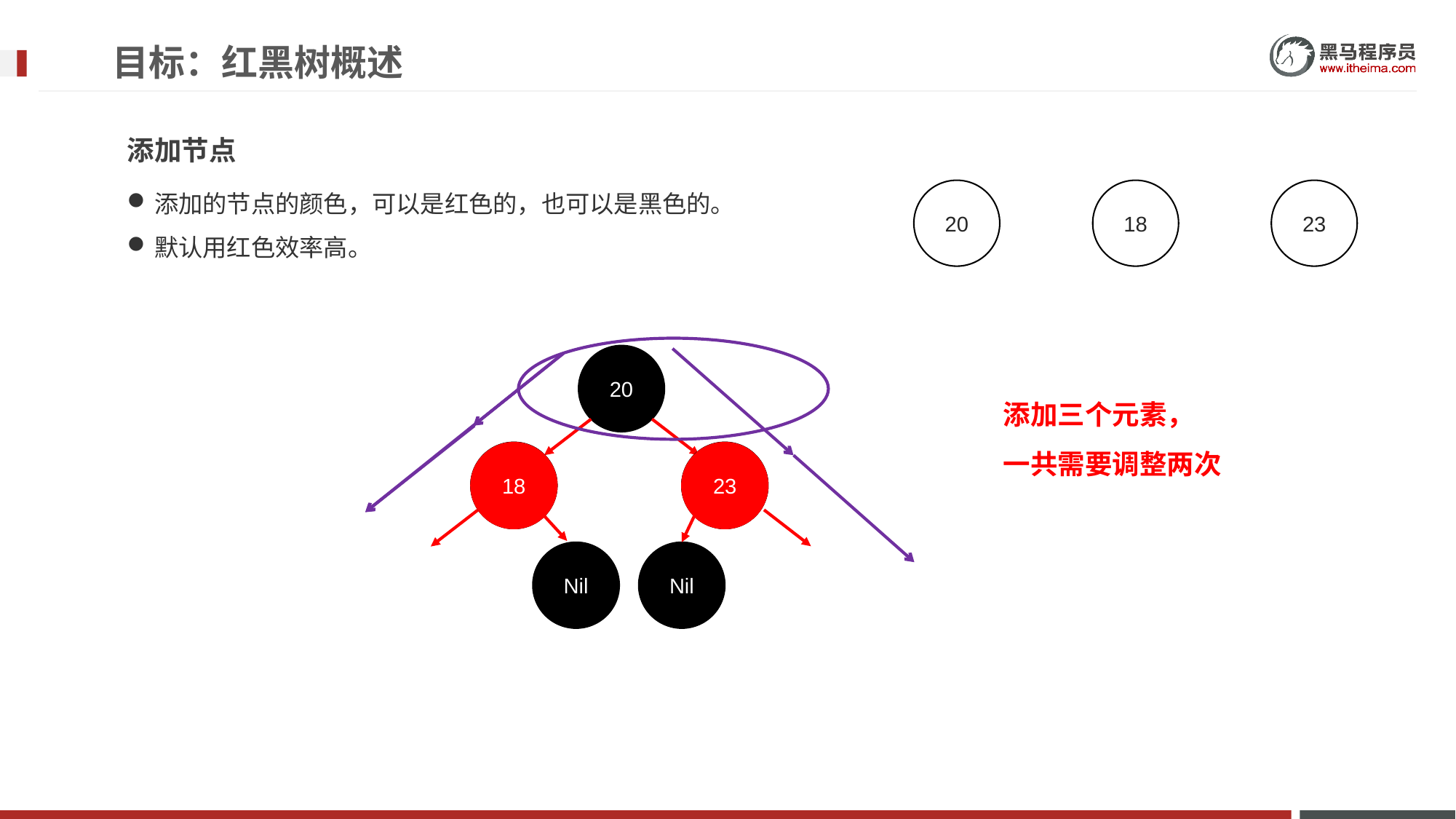

目标：红黑树概述
添加节点
添加的节点的颜色，可以是红色的，也可以是黑色的。
默认用红色效率高。
20
18
23

20
添加三个元素，
一共需要调整两次
Nil
Nil
18
18
23
23
Nil
Nil